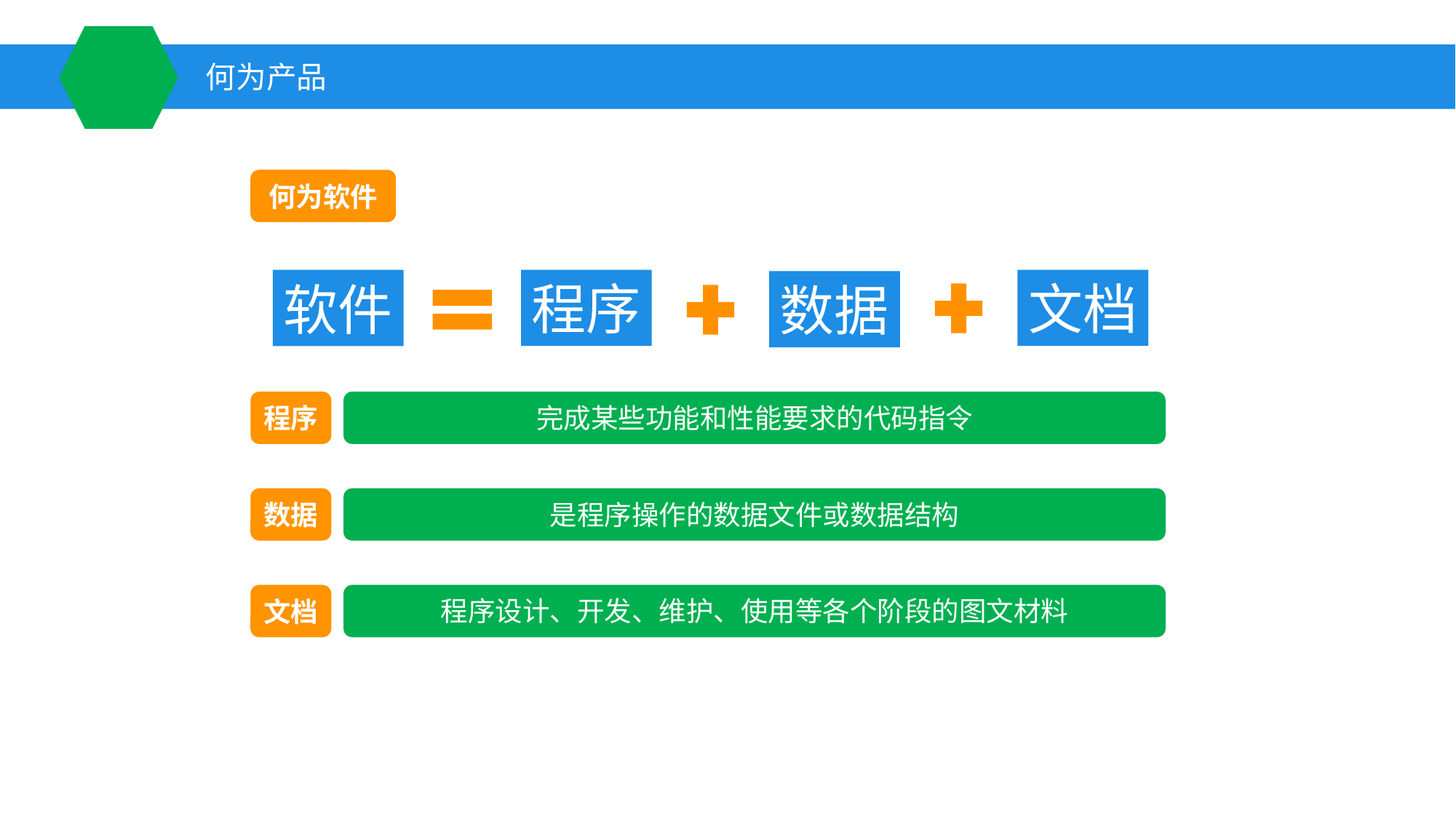

何为产品
何为软件
程序
文档
软件
数据

程序

完成某些功能和性能要求的代码指令
数据

是程序操作的数据文件或数据结构
文档

程序设计、开发、维护、使用等各个阶段的图文材料